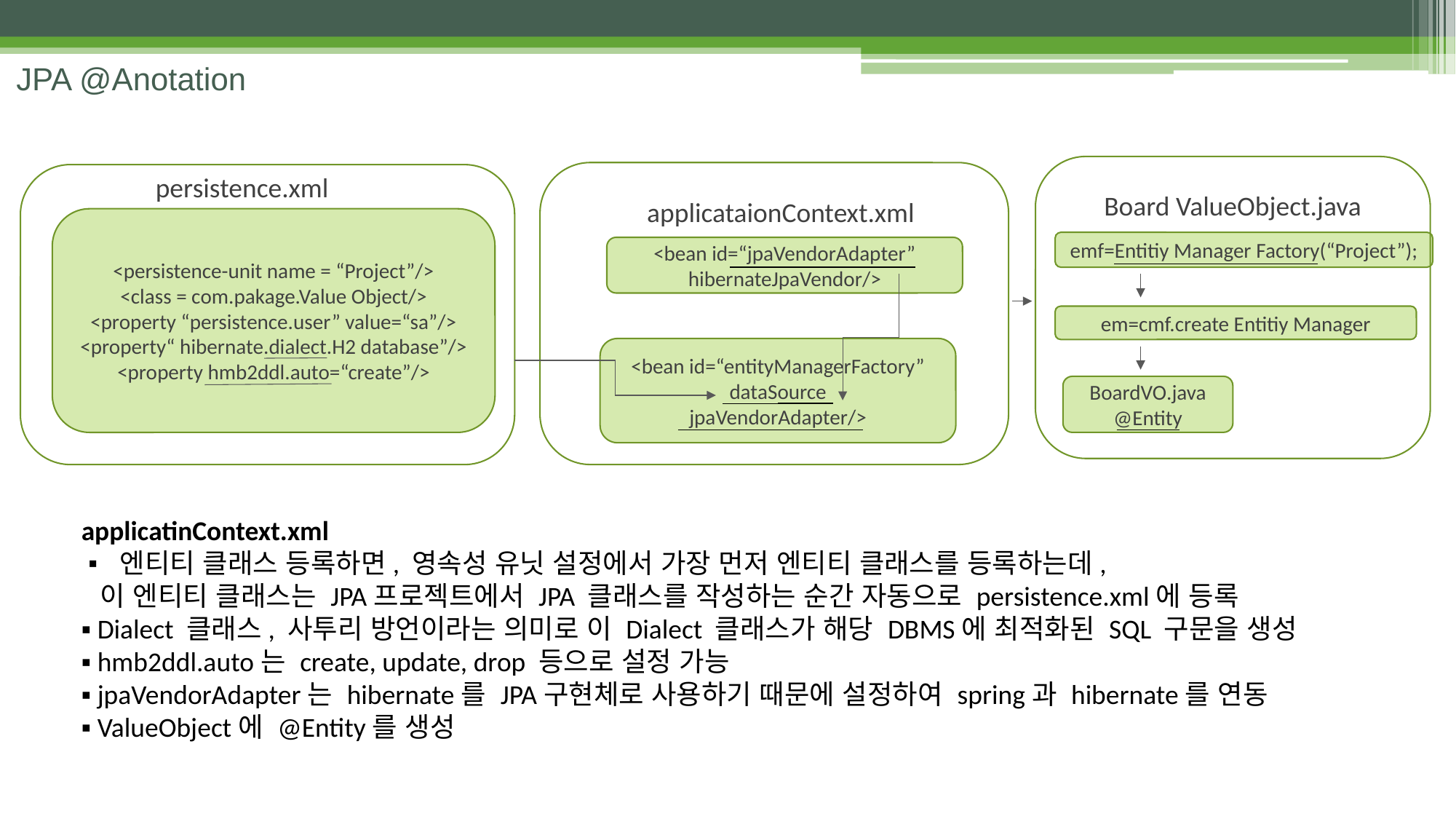

JPA @Anotation

persistence.xml
Board ValueObject.java
applicataionContext.xml
<persistence-unit name = “Project”/>
<class = com.pakage.Value Object/>
<property “persistence.user” value=“sa”/>
<property“ hibernate.dialect.H2 database”/>
<property hmb2ddl.auto=“create”/>
emf=Entitiy Manager Factory(“Project”);
<bean id=“jpaVendorAdapter”
hibernateJpaVendor/>
em=cmf.create Entitiy Manager
<bean id=“entityManagerFactory”
dataSource
jpaVendorAdapter/>
BoardVO.java
@Entity
applicatinContext.xml
▪ 엔티티 클래스 등록하면, 영속성 유닛 설정에서 가장 먼저 엔티티 클래스를 등록하는데,
  이 엔티티 클래스는 JPA프로젝트에서 JPA 클래스를 작성하는 순간 자동으로 persistence.xml에 등록
▪ Dialect 클래스, 사투리 방언이라는 의미로 이 Dialect 클래스가 해당 DBMS에 최적화된 SQL 구문을 생성
▪ hmb2ddl.auto는 create, update, drop 등으로 설정 가능
▪ jpaVendorAdapter는 hibernate를 JPA구현체로 사용하기 때문에 설정하여 spring과 hibernate를 연동
▪ ValueObject에 @Entity를 생성